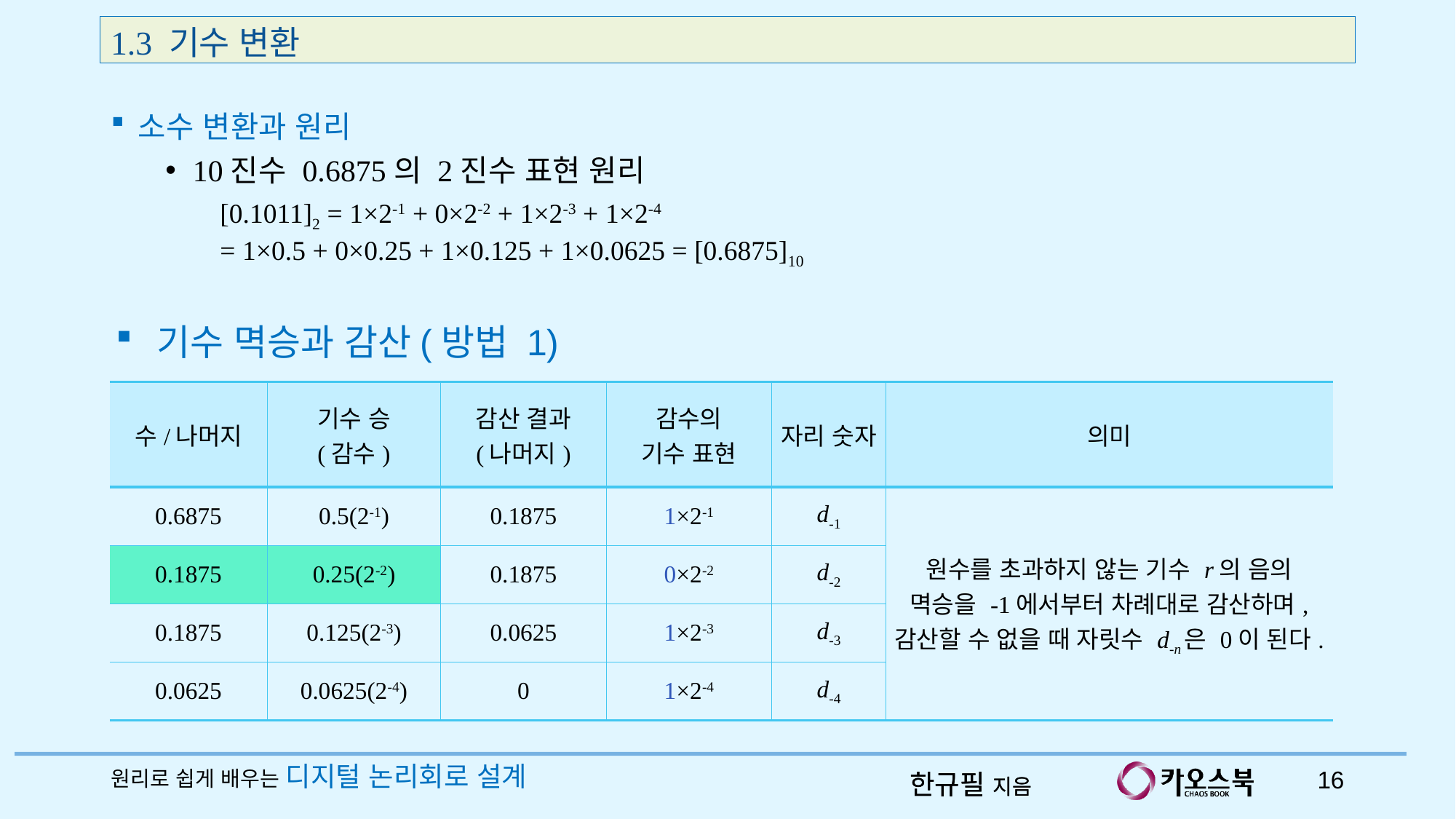

1.3 기수 변환
소수 변환과 원리
10진수 0.6875의 2진수 표현 원리
[0.1011]2 = 1×2-1 + 0×2-2 + 1×2-3 + 1×2-4
= 1×0.5 + 0×0.25 + 1×0.125 + 1×0.0625 = [0.6875]10
기수 멱승과 감산(방법 1)
| 수/나머지 | 기수 승 (감수) | 감산 결과 (나머지) | 감수의 기수 표현 | 자리 숫자 | 의미 |
| --- | --- | --- | --- | --- | --- |
| 0.6875 | 0.5(2-1) | 0.1875 | 1×2-1 | d-1 | 원수를 초과하지 않는 기수 r의 음의 멱승을 -1에서부터 차례대로 감산하며, 감산할 수 없을 때 자릿수 d-n은 0이 된다. |
| 0.1875 | 0.25(2-2) | 0.1875 | 0×2-2 | d-2 |  |
| 0.1875 | 0.125(2-3) | 0.0625 | 1×2-3 | d-3 |  |
| 0.0625 | 0.0625(2-4) | 0 | 1×2-4 | d-4 |  |
원리로 쉽게 배우는 디지털 논리회로 설계
16